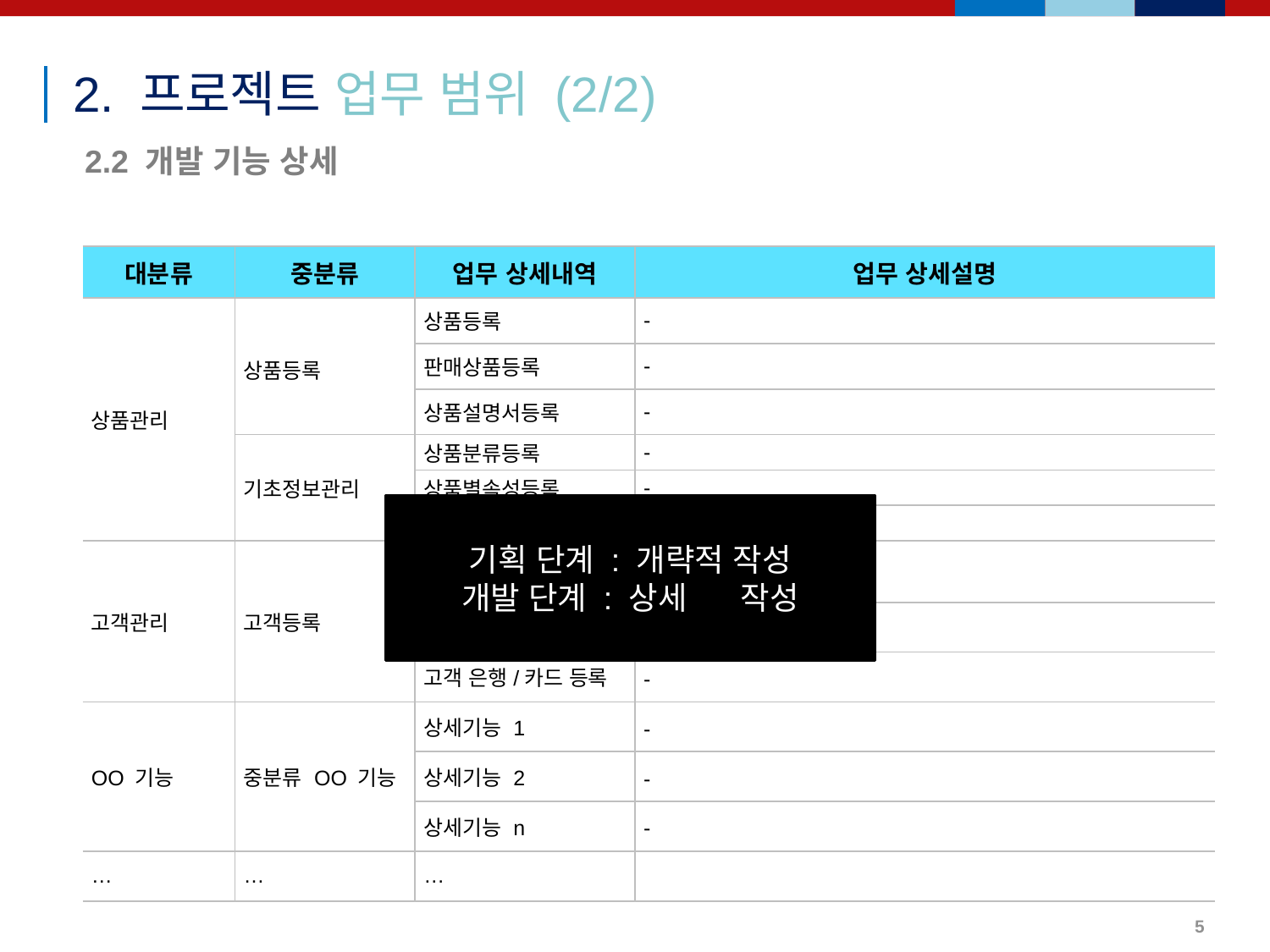

2. 프로젝트 업무 범위 (2/2)
2.2 개발 기능 상세
| 대분류 | 중분류 | 업무 상세내역 | 업무 상세설명 |
| --- | --- | --- | --- |
| 상품관리 | 상품등록 | 상품등록 | - |
|  |  | 판매상품등록 | - |
|  |  | 상품설명서등록 | - |
|  | 기초정보관리 | 상품분류등록 | - |
|  |  | 상품별속성등록 | - |
|  |  | MD등록 | - |
| 고객관리 | 고객등록 | 신규고객등록 및 기존고객정보 수정 | - |
|  |  | 고객관리내역 | - |
|  |  | 고객 은행/카드 등록 | - |
| OO 기능 | 중분류 OO 기능 | 상세기능 1 | - |
|  |  | 상세기능 2 | - |
|  |  | 상세기능 n | - |
| … | … | … |  |
기획 단계 : 개략적 작성
개발 단계 : 상세      작성
5